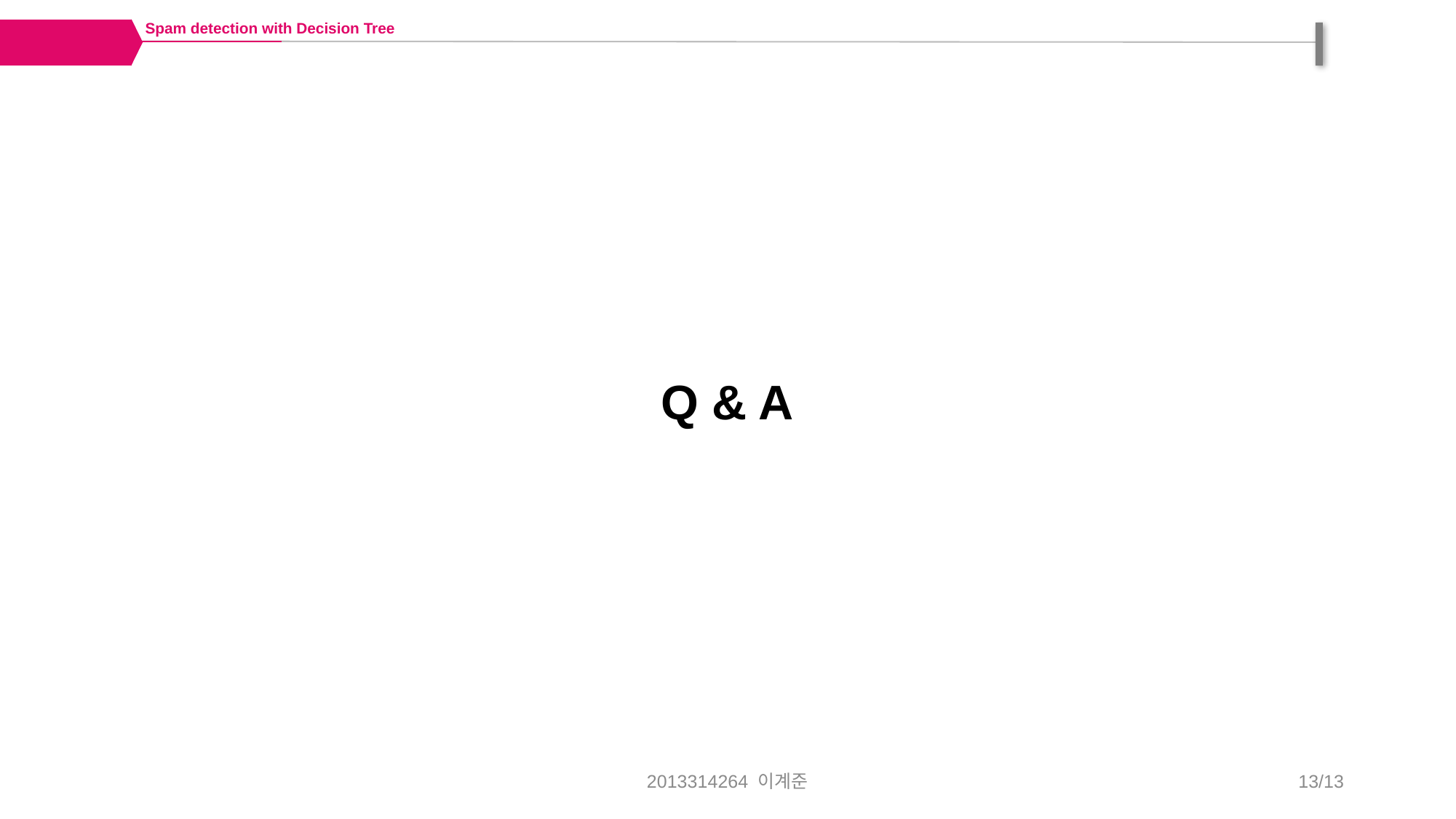

Spam detection with Decision Tree

DBP

Q & A
2013314264 이계준
13/13